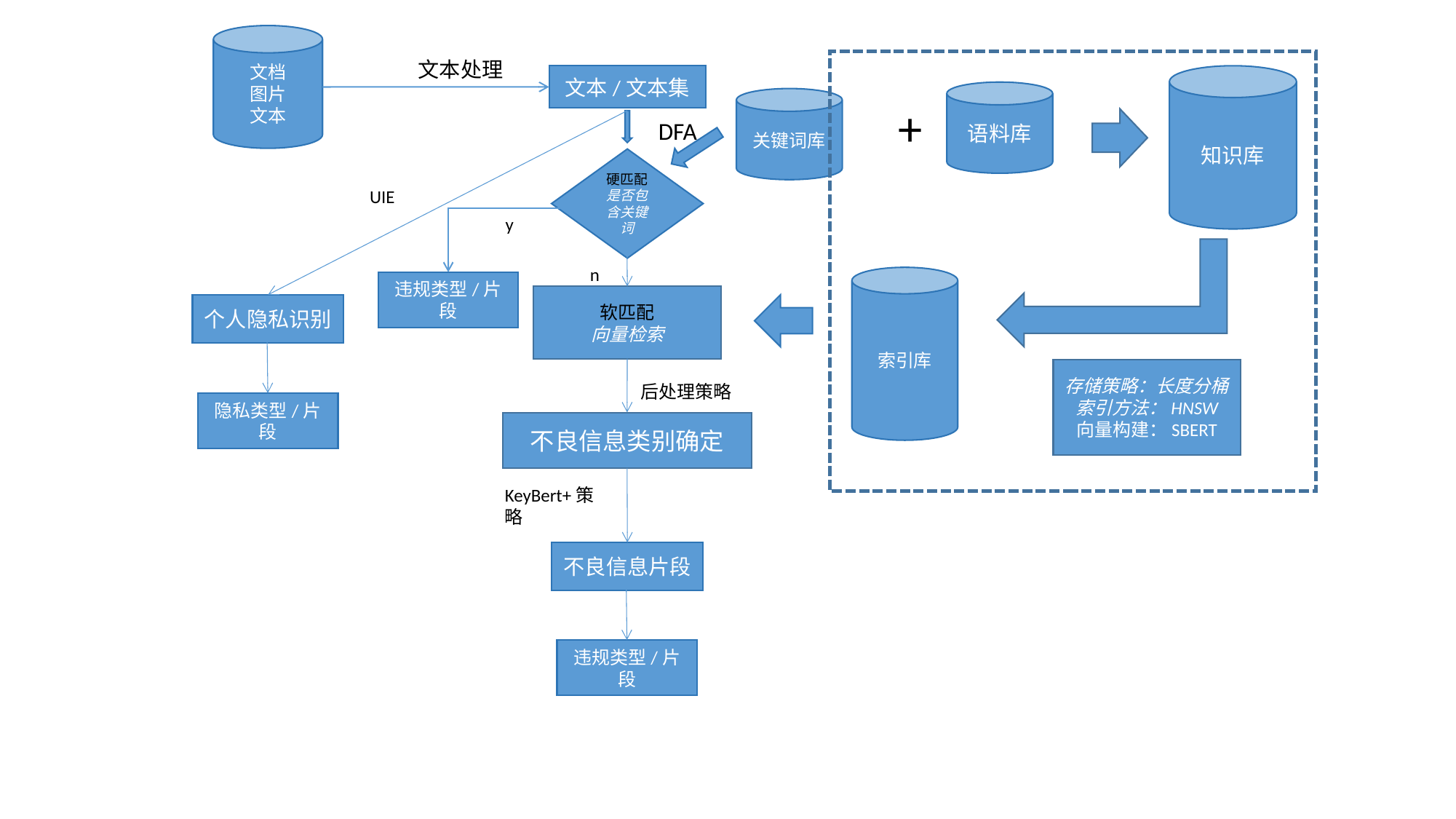

文档
图片
文本
文本处理

文本/文本集
知识库
语料库
关键词库
+

DFA

硬匹配
是否包含关键词

UIE
y
n
索引库
违规类型/片段
软匹配
向量检索
个人隐私识别

存储策略：长度分桶
索引方法：HNSW
向量构建：SBERT
后处理策略
隐私类型/片段
不良信息类别确定
KeyBert+策略
不良信息片段
违规类型/片段